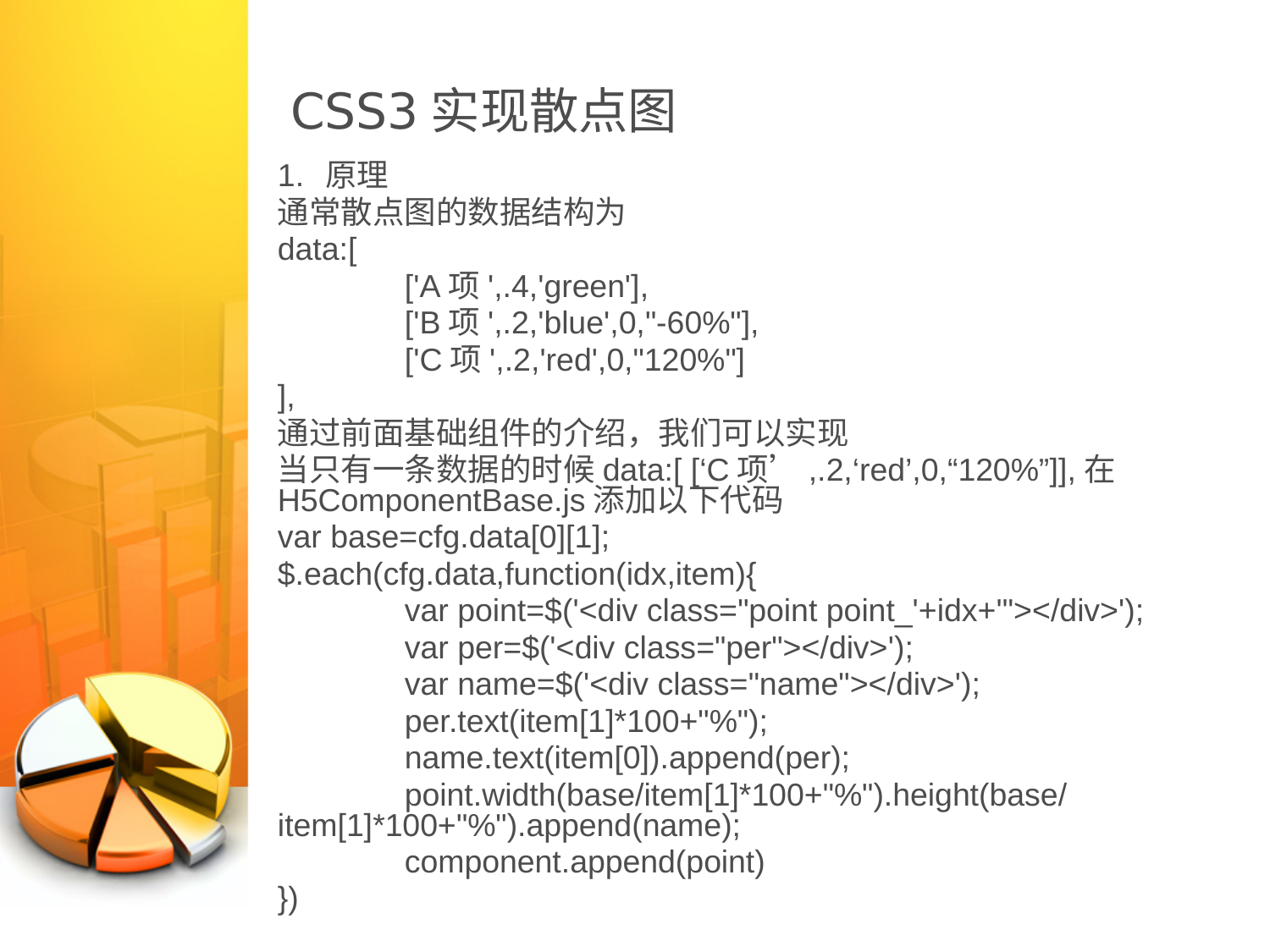

# CSS3实现散点图
原理
通常散点图的数据结构为
data:[
	['A项',.4,'green'],
	['B项',.2,'blue',0,"-60%"],
	['C项',.2,'red',0,"120%"]
],
通过前面基础组件的介绍，我们可以实现
当只有一条数据的时候data:[ [‘C项’,.2,‘red’,0,“120%”]],在H5ComponentBase.js添加以下代码
var base=cfg.data[0][1];
$.each(cfg.data,function(idx,item){
	var point=$('<div class="point point_'+idx+'"></div>');
	var per=$('<div class="per"></div>');
	var name=$('<div class="name"></div>');
	per.text(item[1]*100+"%");
	name.text(item[0]).append(per);
	point.width(base/item[1]*100+"%").height(base/item[1]*100+"%").append(name);
	component.append(point)
})
PPT模板下载：www.1ppt.com/moban/     行业PPT模板：www.1ppt.com/hangye/
节日PPT模板：www.1ppt.com/jieri/           PPT素材下载：www.1ppt.com/sucai/
PPT背景图片：www.1ppt.com/beijing/      PPT图表下载：www.1ppt.com/tubiao/
优秀PPT下载：www.1ppt.com/xiazai/        PPT教程： www.1ppt.com/powerpoint/
Word教程： www.1ppt.com/word/              Excel教程：www.1ppt.com/excel/
资料下载：www.1ppt.com/ziliao/                PPT课件下载：www.1ppt.com/kejian/
范文下载：www.1ppt.com/fanwen/             试卷下载：www.1ppt.com/shiti/
教案下载：www.1ppt.com/jiaoan/        PPT论坛：www.1ppt.cn